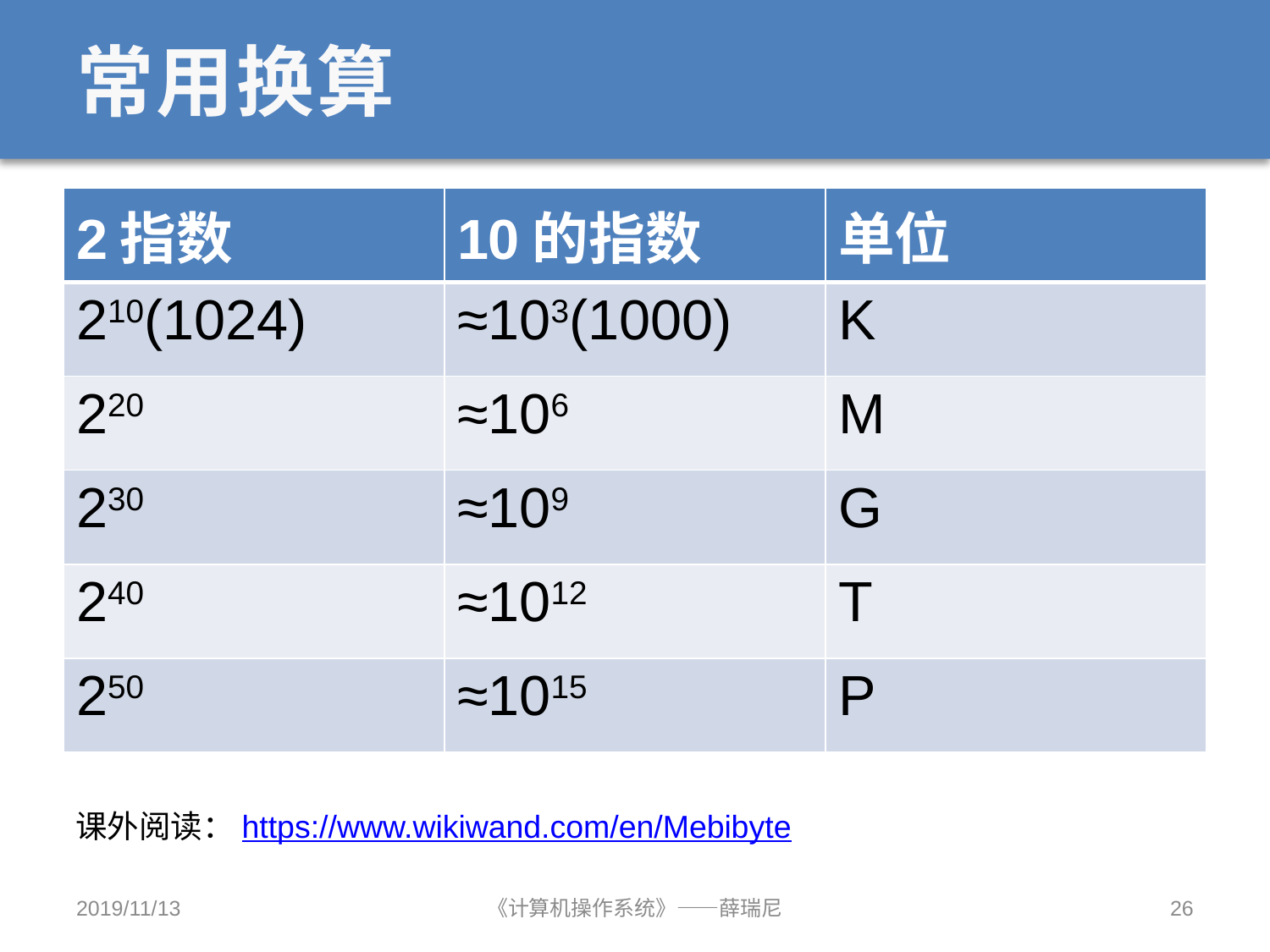

# 常用换算
| 2指数 | 10的指数 | 单位 |
| --- | --- | --- |
| 210(1024) | ≈103(1000) | K |
| 220 | ≈106 | M |
| 230 | ≈109 | G |
| 240 | ≈1012 | T |
| 250 | ≈1015 | P |
课外阅读：https://www.wikiwand.com/en/Mebibyte
2019/11/13
《计算机操作系统》——薛瑞尼
26